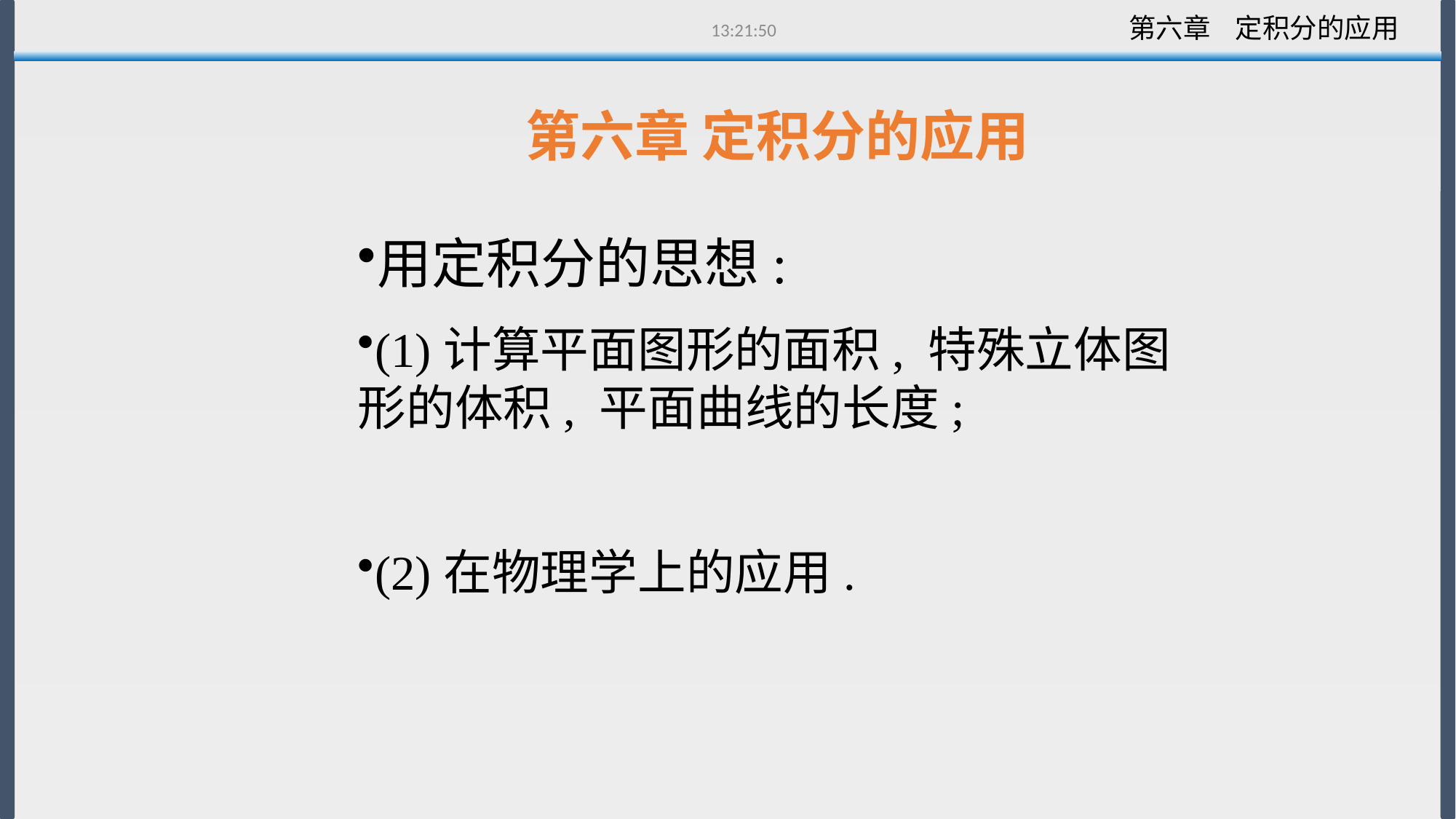

13:21:50
第六章 定积分的应用
用定积分的思想:
(1)计算平面图形的面积, 特殊立体图形的体积, 平面曲线的长度;

(2)在物理学上的应用.